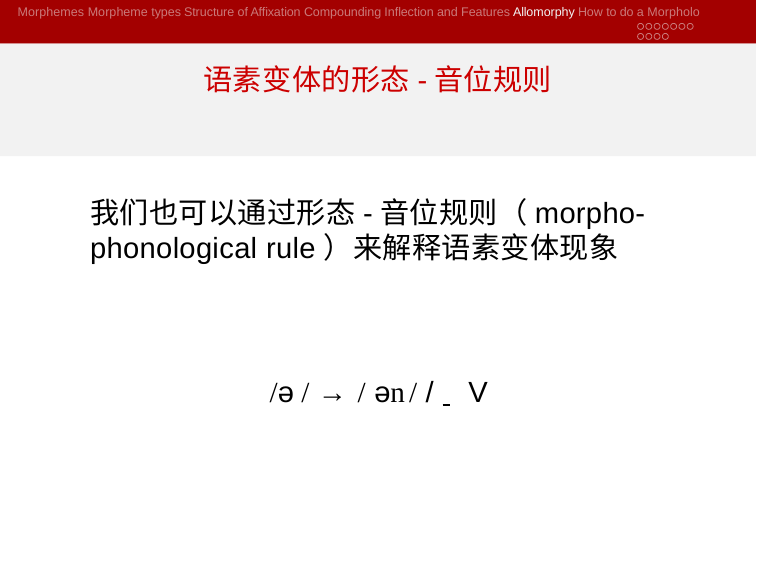

Morphemes Morpheme types Structure of Affixation Compounding Inflection and Features Allomorphy How to do a Morpholo
# 语素变体的形态-音位规则
我们也可以通过形态-音位规则（morpho-phonological rule）来解释语素变体现象
/ə / → / ən / /  	V